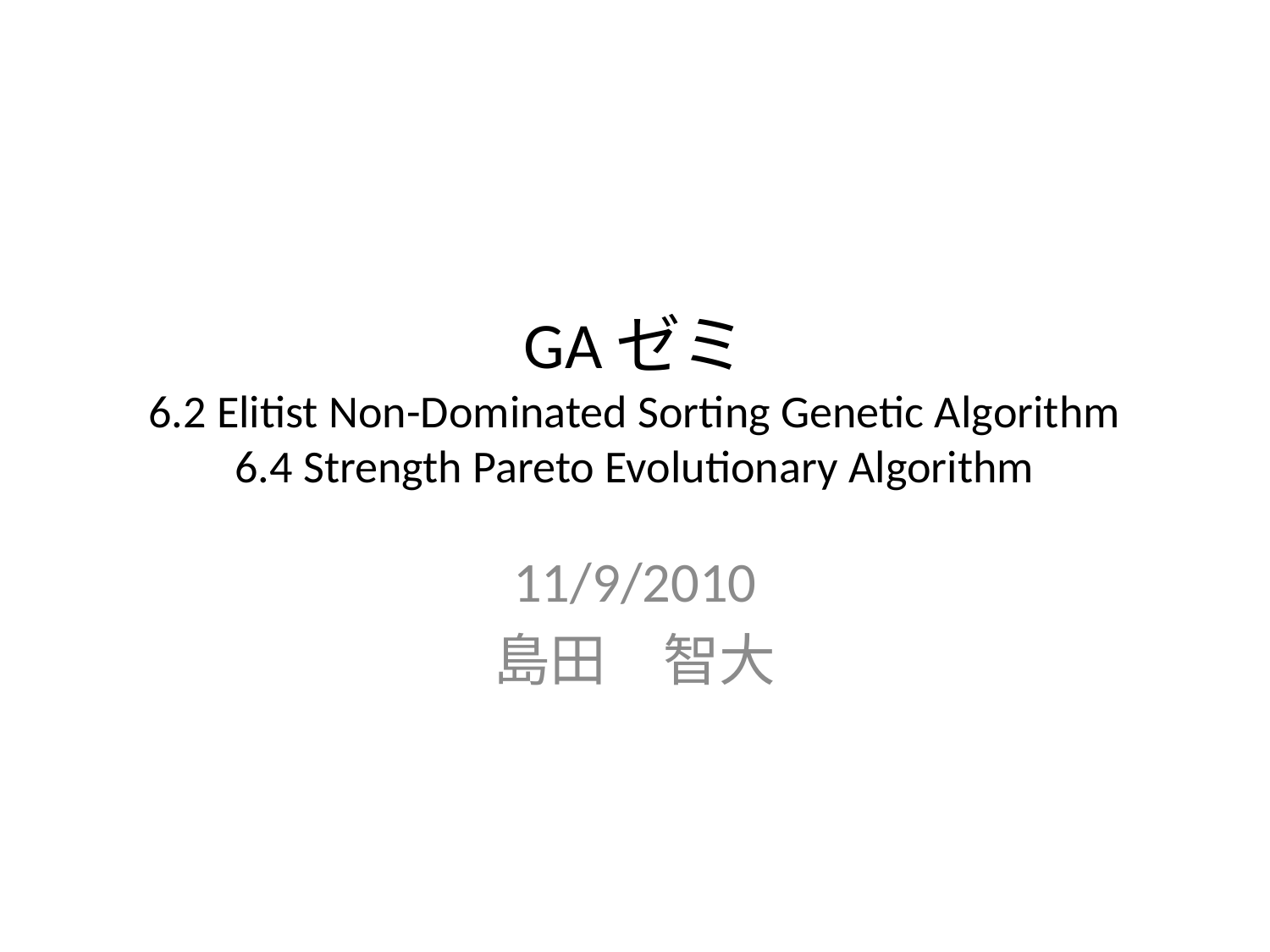

# GAゼミ 6.2 Elitist Non-Dominated Sorting Genetic Algorithm 6.4 Strength Pareto Evolutionary Algorithm
11/9/2010
島田　智大